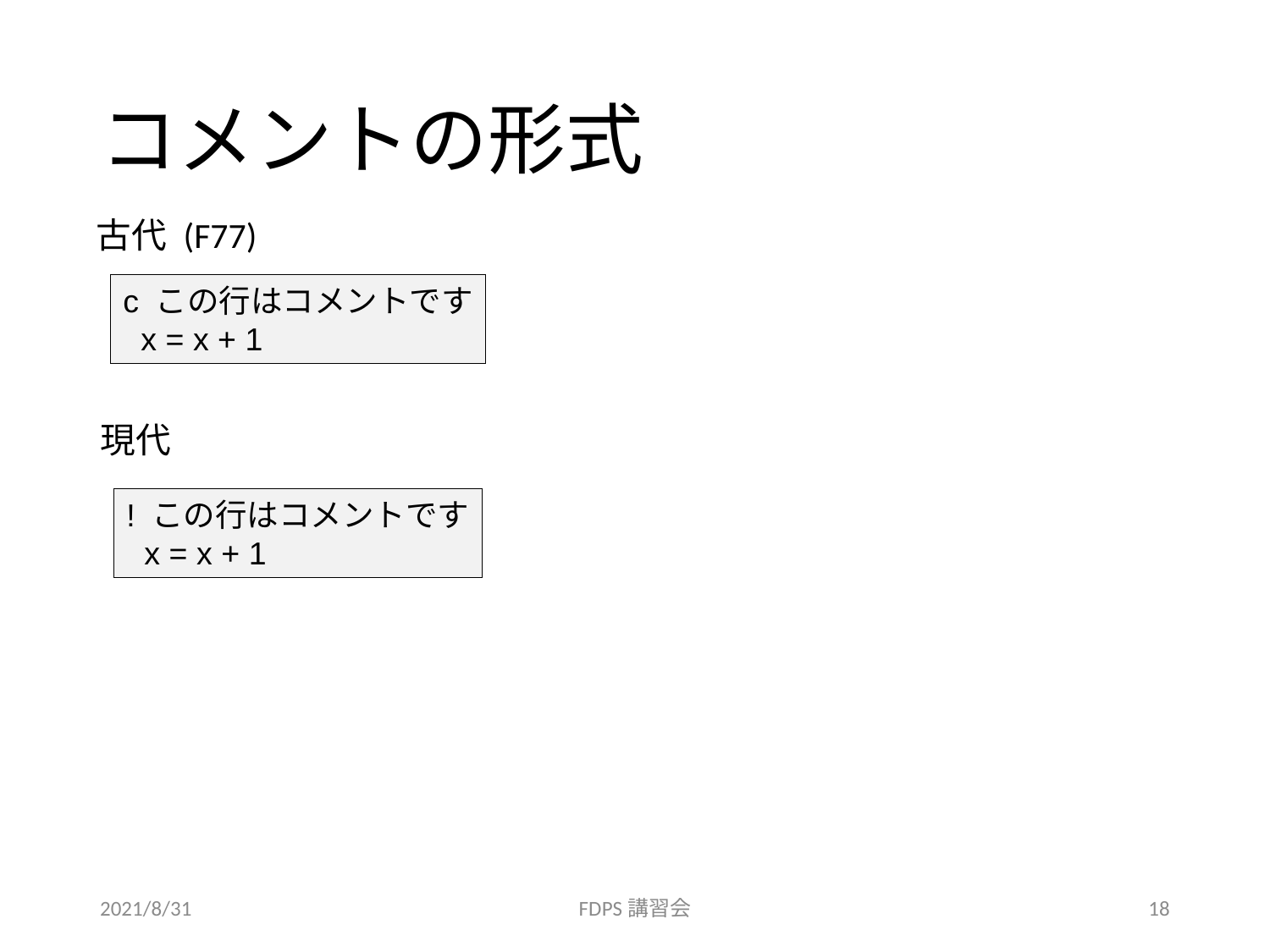

# コメントの形式
古代 (F77)
c この行はコメントです
  x = x + 1
現代
! この行はコメントです
  x = x + 1
2021/8/31
FDPS講習会
18